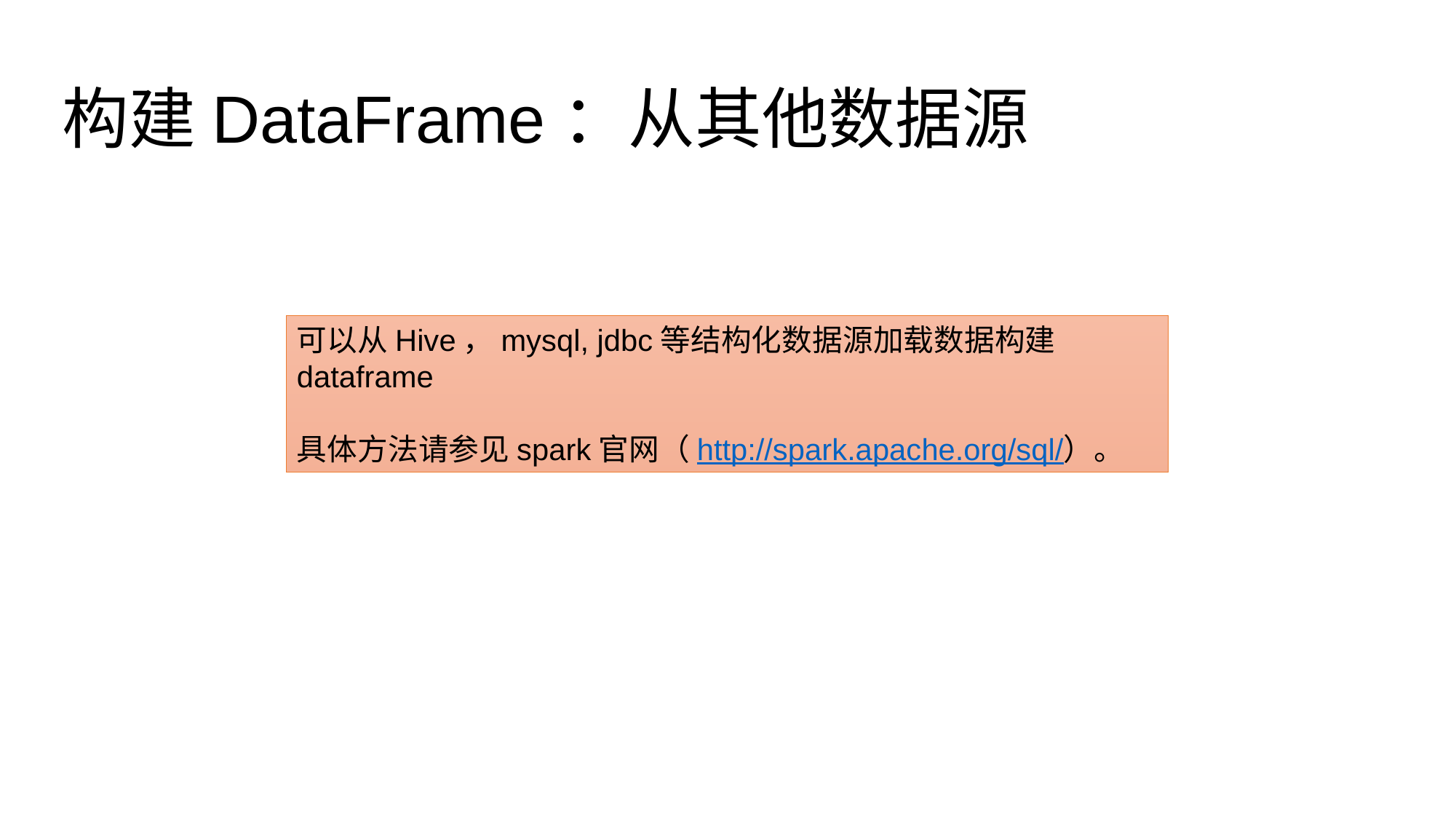

# 构建DataFrame：从其他数据源
可以从Hive，mysql, jdbc等结构化数据源加载数据构建dataframe

具体方法请参见spark官网（http://spark.apache.org/sql/）。